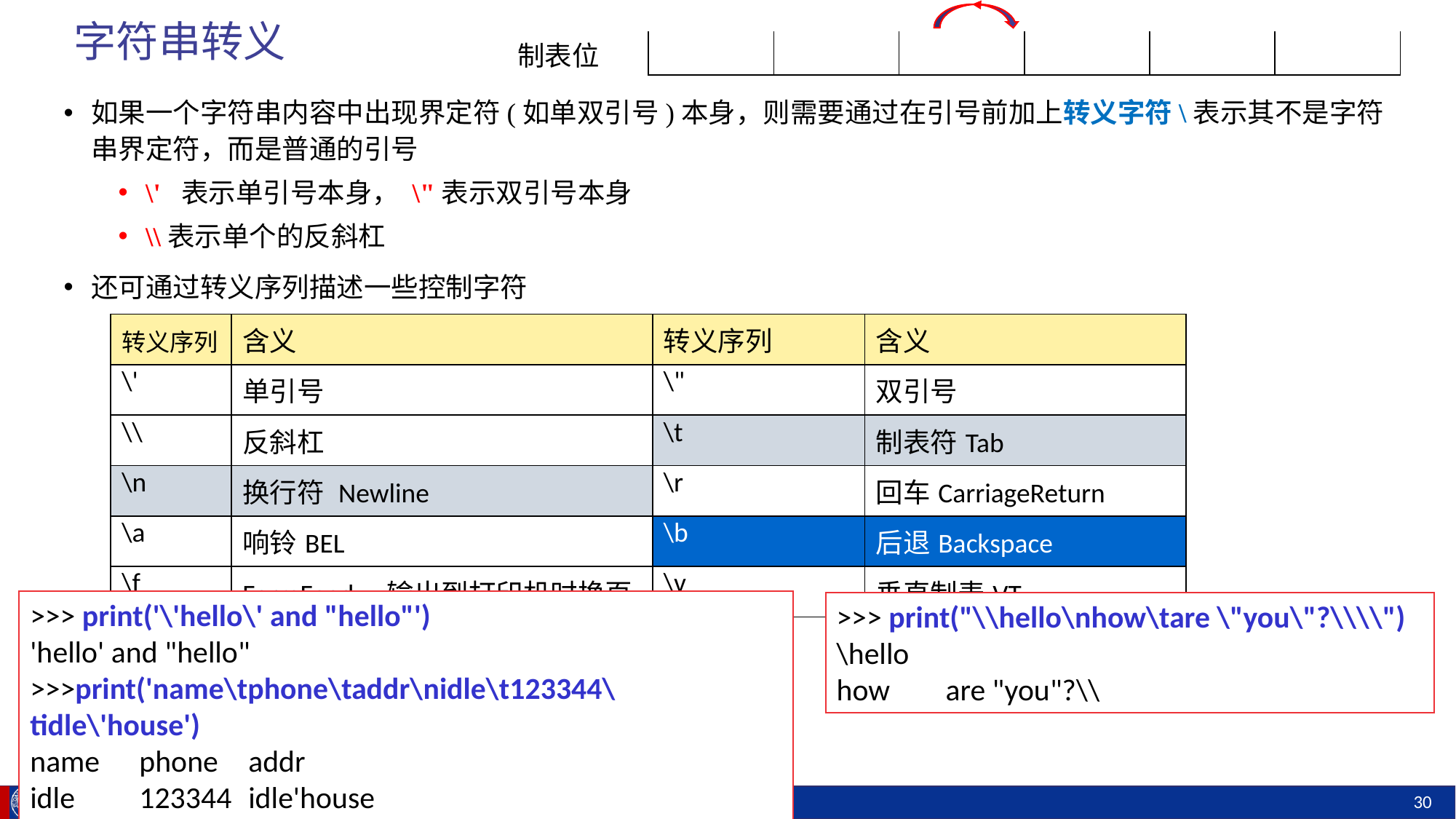

# 字符串转义
|  |  |  |  |  |  |
| --- | --- | --- | --- | --- | --- |
制表位
如果一个字符串内容中出现界定符(如单双引号)本身，则需要通过在引号前加上转义字符\表示其不是字符串界定符，而是普通的引号
\'  表示单引号本身， \"表示双引号本身
\\表示单个的反斜杠
还可通过转义序列描述一些控制字符

| 转义序列 | 含义 | 转义序列 | 含义 |
| --- | --- | --- | --- |
| \' | 单引号 | \" | 双引号 |
| \\ | 反斜杠 | \t | 制表符Tab |
| \n | 换行符 Newline | \r | 回车CarriageReturn |
| \a | 响铃BEL | \b | 后退Backspace |
| \f | FormFeed，输出到打印机时换页 | \v | 垂直制表VT |
>>> print('\'hello\' and "hello"')
'hello' and "hello"
>>>print('name\tphone\taddr\nidle\t123344\tidle\'house')
name	phone	addr
idle	123344	idle'house
>>> print("\\hello\nhow\tare \"you\"?\\\\")
\hello
how	are "you"?\\